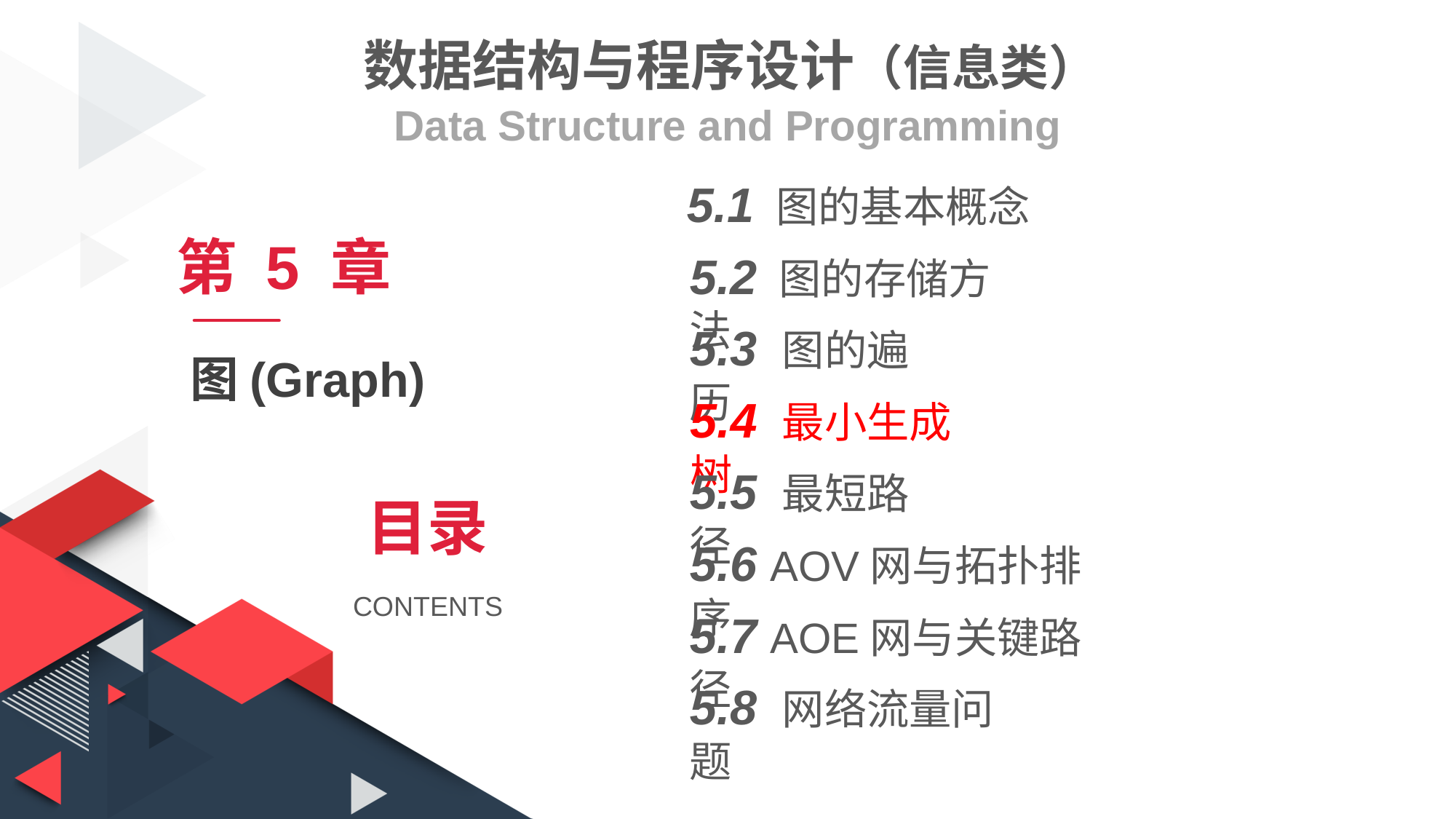

数据结构与程序设计（信息类）
Data Structure and Programming
5.1 图的基本概念
第 5 章
5.2 图的存储方法
5.3 图的遍历
图(Graph)
5.4 最小生成树
5.5 最短路径
目录
5.6 AOV网与拓扑排序
CONTENTS
5.7 AOE网与关键路径
5.8 网络流量问题